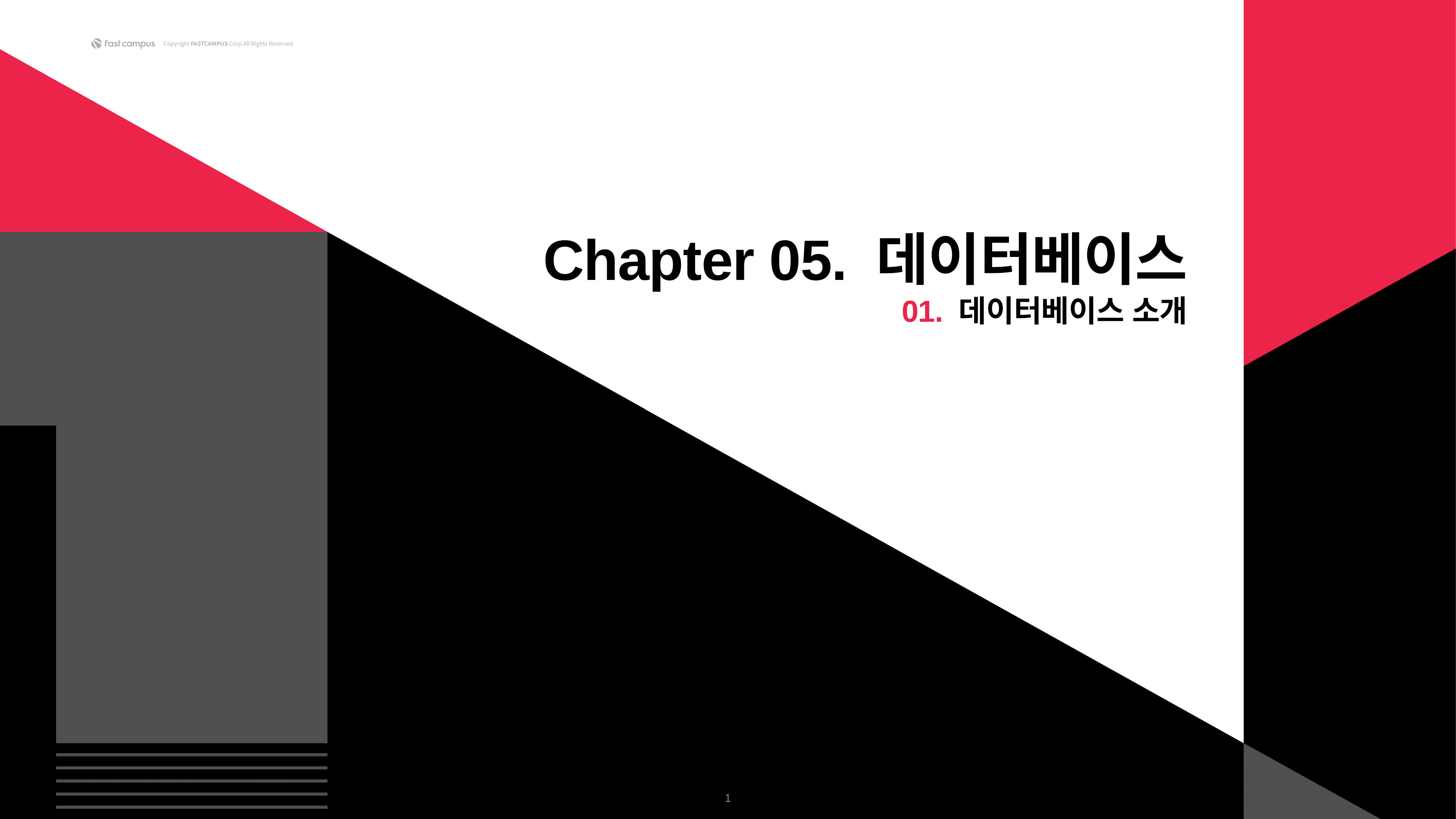

Chapter 05. 데이터베이스
01. 데이터베이스 소개
1